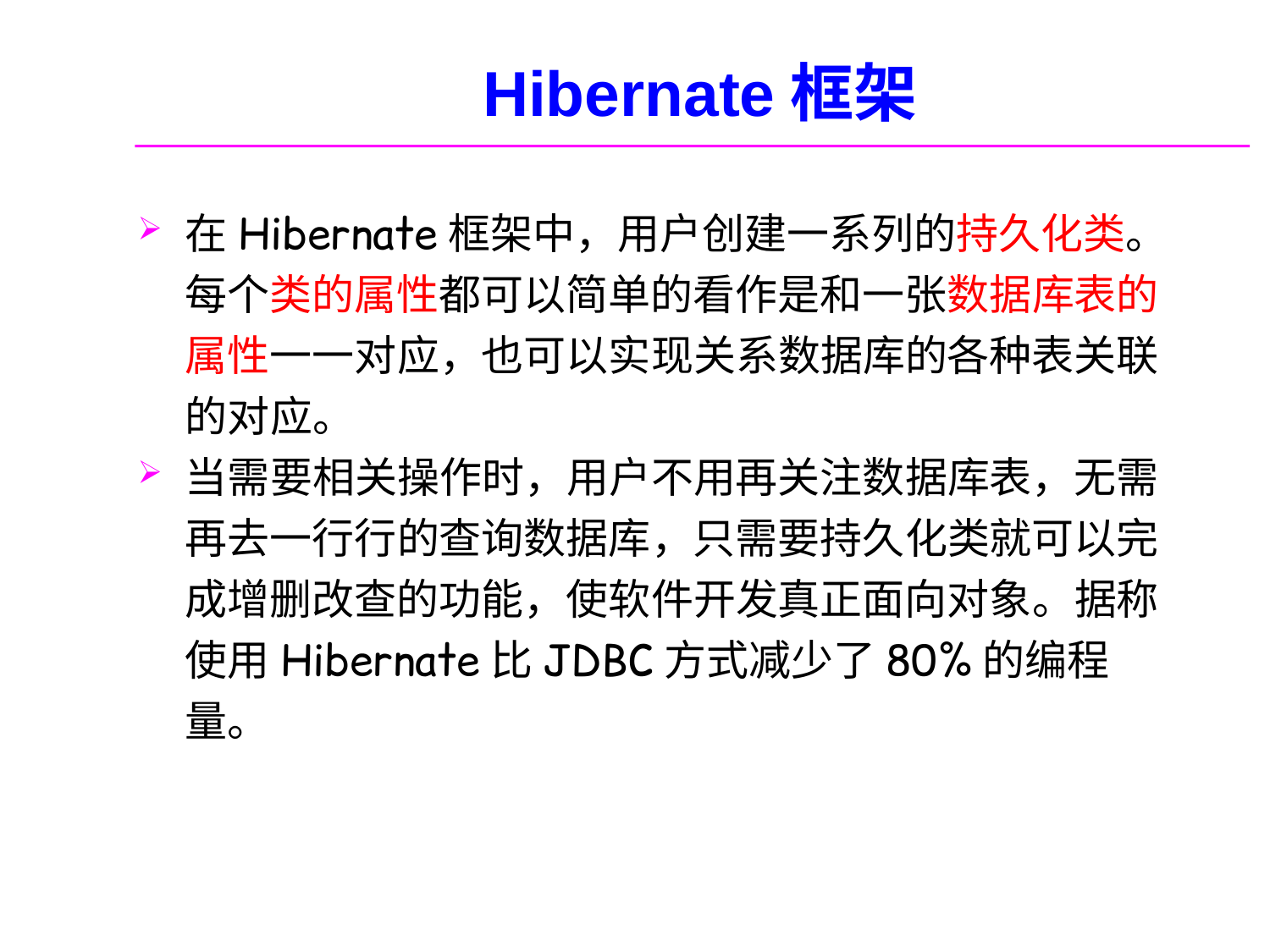

# Hibernate框架
在Hibernate框架中，用户创建一系列的持久化类。每个类的属性都可以简单的看作是和一张数据库表的属性一一对应，也可以实现关系数据库的各种表关联的对应。
当需要相关操作时，用户不用再关注数据库表，无需再去一行行的查询数据库，只需要持久化类就可以完成增删改查的功能，使软件开发真正面向对象。据称使用Hibernate比JDBC方式减少了80%的编程量。
47